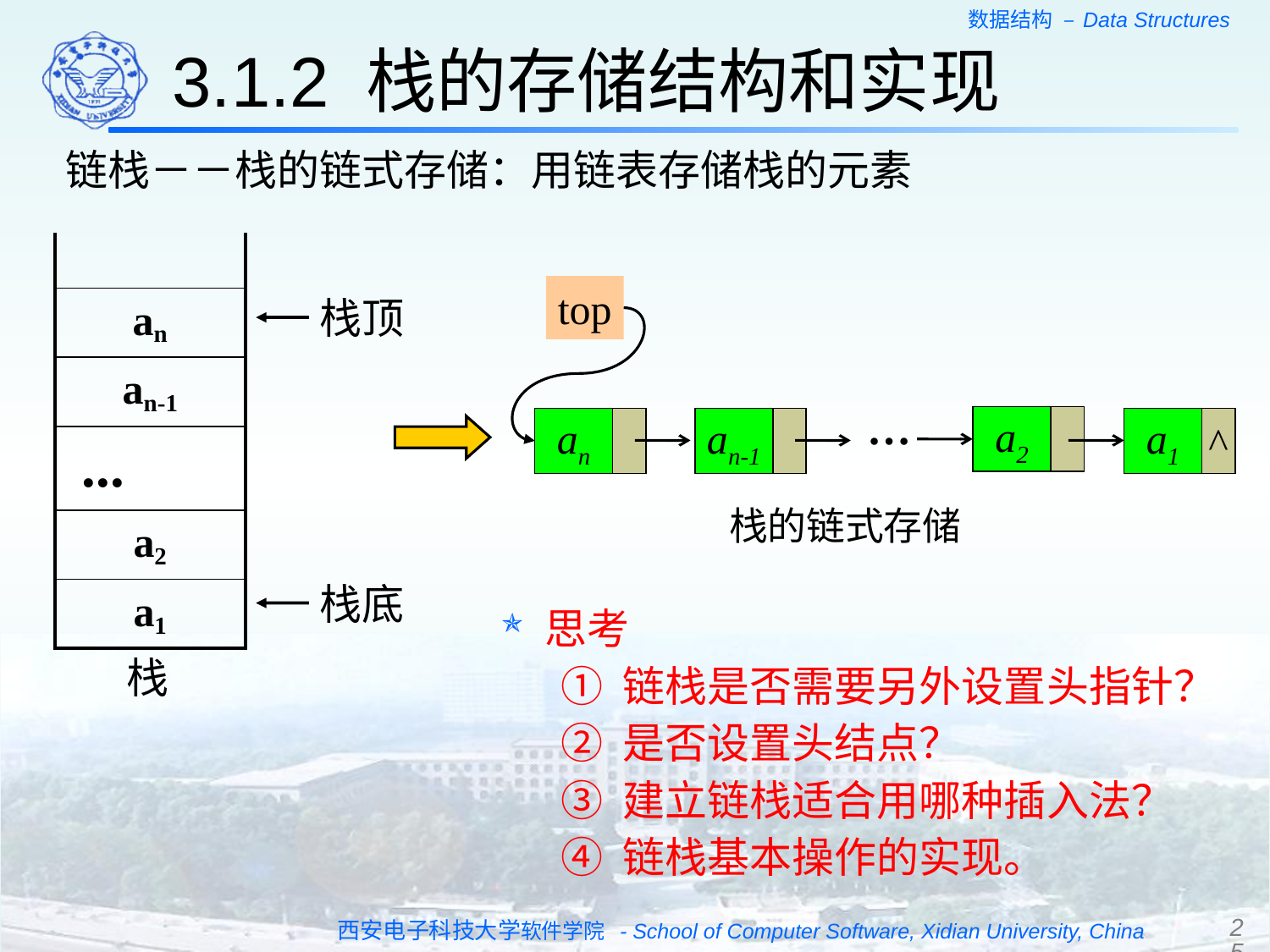

3.1.2 栈的存储结构和实现
链栈－－栈的链式存储：用链表存储栈的元素
|  |
| --- |
| an |
| an-1 |
| ... |
| a2 |
| a1 |
top
…
a2

an

an-1

a1
^

栈的链式存储
栈顶

栈底

思考
① 链栈是否需要另外设置头指针？
② 是否设置头结点？
③ 建立链栈适合用哪种插入法？
④ 链栈基本操作的实现。
栈
25